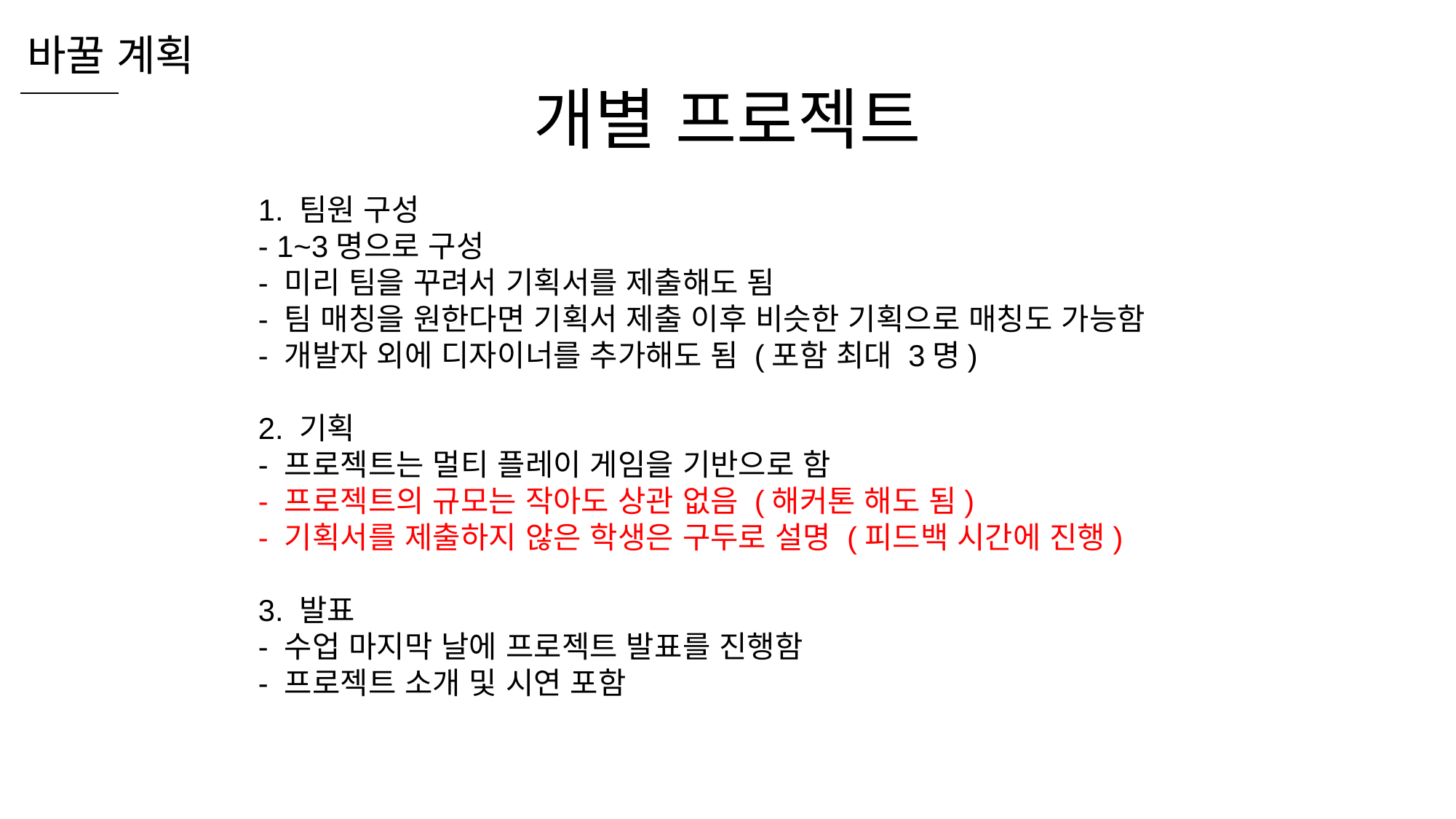

바꿀 계획
개별 프로젝트
1. 팀원 구성
- 1~3명으로 구성
- 미리 팀을 꾸려서 기획서를 제출해도 됨
- 팀 매칭을 원한다면 기획서 제출 이후 비슷한 기획으로 매칭도 가능함
- 개발자 외에 디자이너를 추가해도 됨 (포함 최대 3명)

2. 기획
- 프로젝트는 멀티 플레이 게임을 기반으로 함
- 프로젝트의 규모는 작아도 상관 없음 (해커톤 해도 됨)
- 기획서를 제출하지 않은 학생은 구두로 설명 (피드백 시간에 진행)

3. 발표
- 수업 마지막 날에 프로젝트 발표를 진행함
- 프로젝트 소개 및 시연 포함